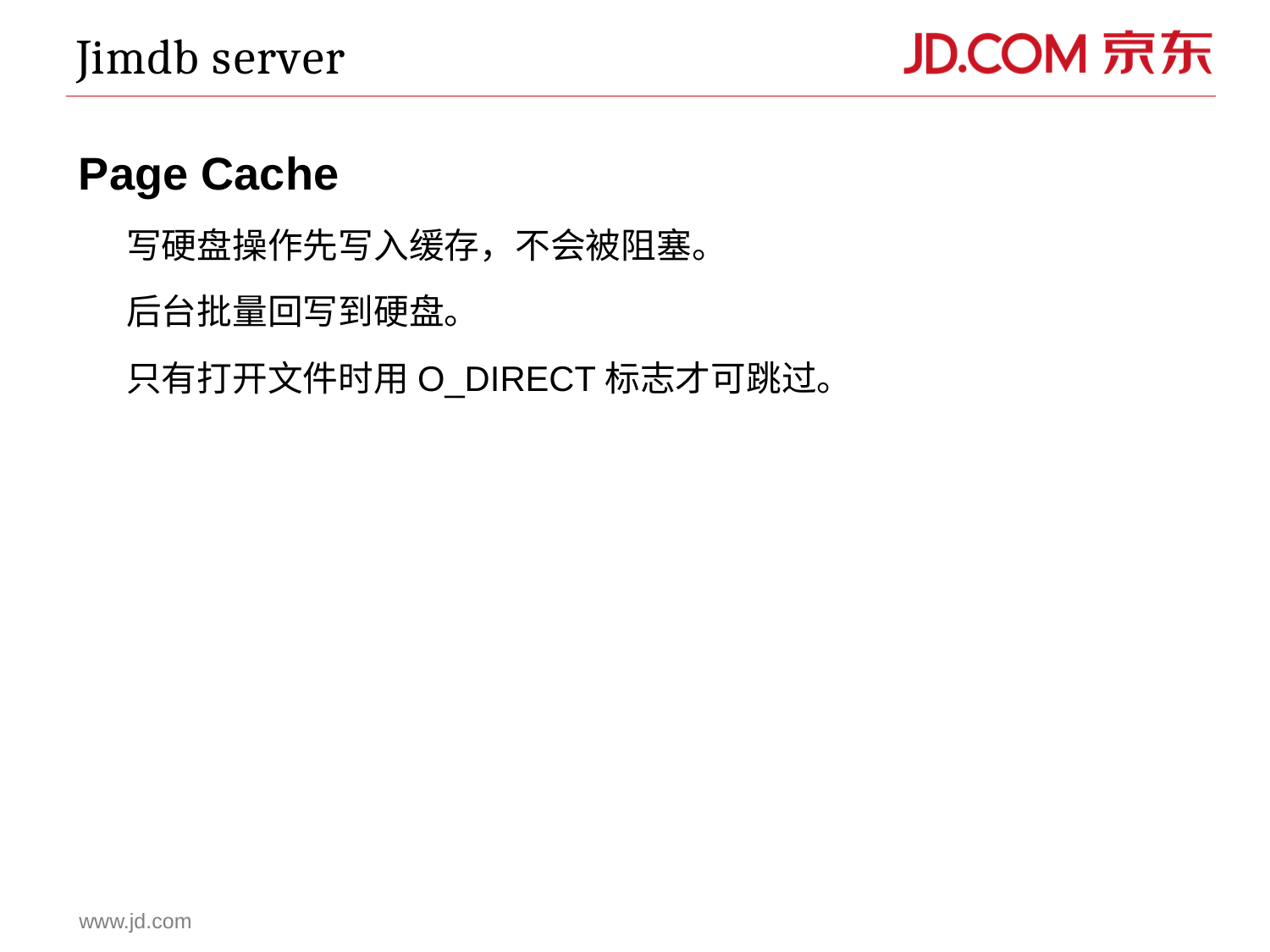

Jimdb server
Page Cache
	写硬盘操作先写入缓存，不会被阻塞。
	后台批量回写到硬盘。
	只有打开文件时用O_DIRECT标志才可跳过。